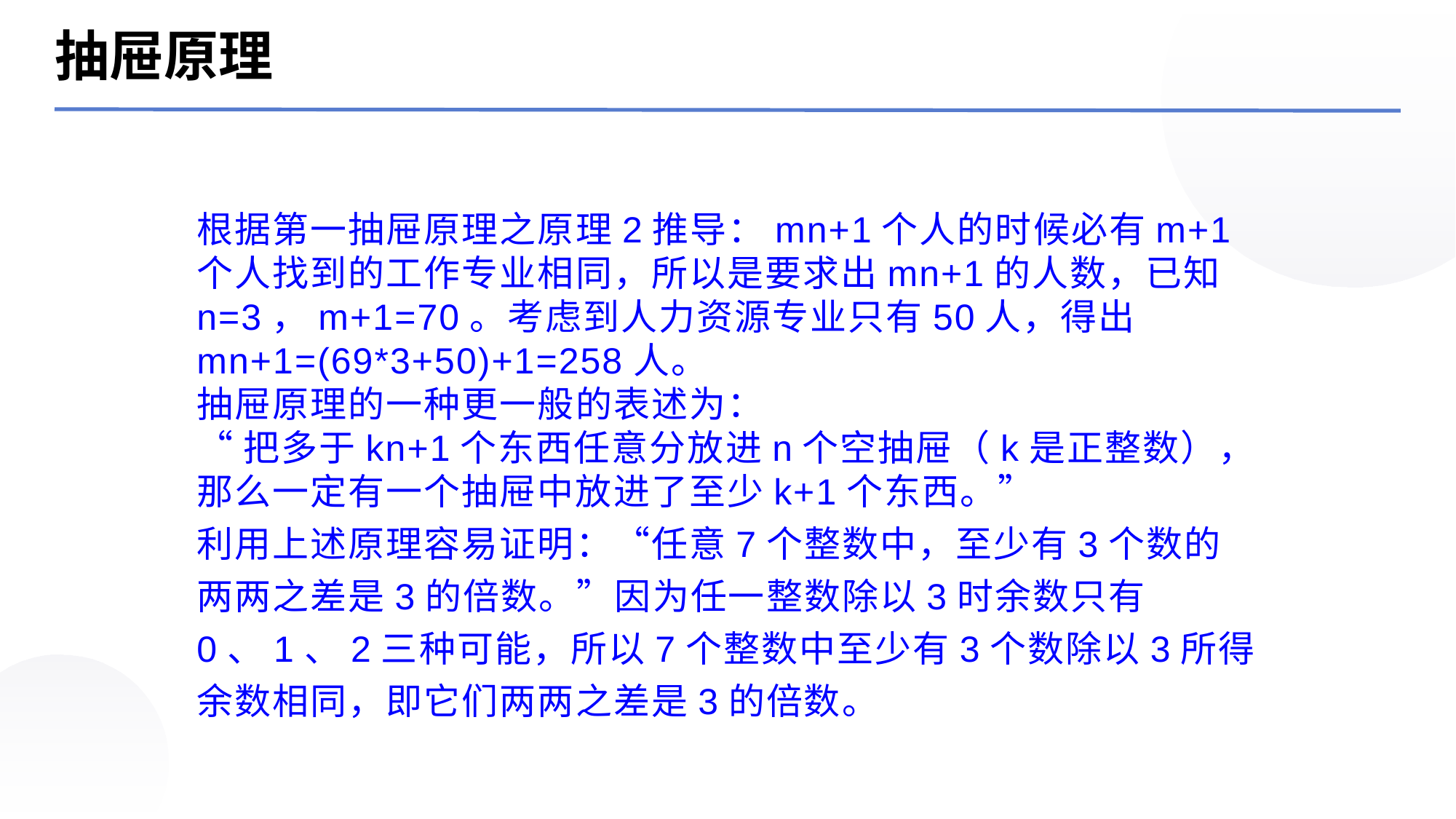

抽屉原理
根据第一抽屉原理之原理2推导：mn+1个人的时候必有m+1个人找到的工作专业相同，所以是要求出mn+1的人数，已知n=3，m+1=70。考虑到人力资源专业只有50人，得出mn+1=(69*3+50)+1=258人。
抽屉原理的一种更一般的表述为：
“把多于kn+1个东西任意分放进n个空抽屉（k是正整数），那么一定有一个抽屉中放进了至少k+1个东西。”
利用上述原理容易证明：“任意7个整数中，至少有3个数的两两之差是3的倍数。”因为任一整数除以3时余数只有0、1、2三种可能，所以7个整数中至少有3个数除以3所得余数相同，即它们两两之差是3的倍数。